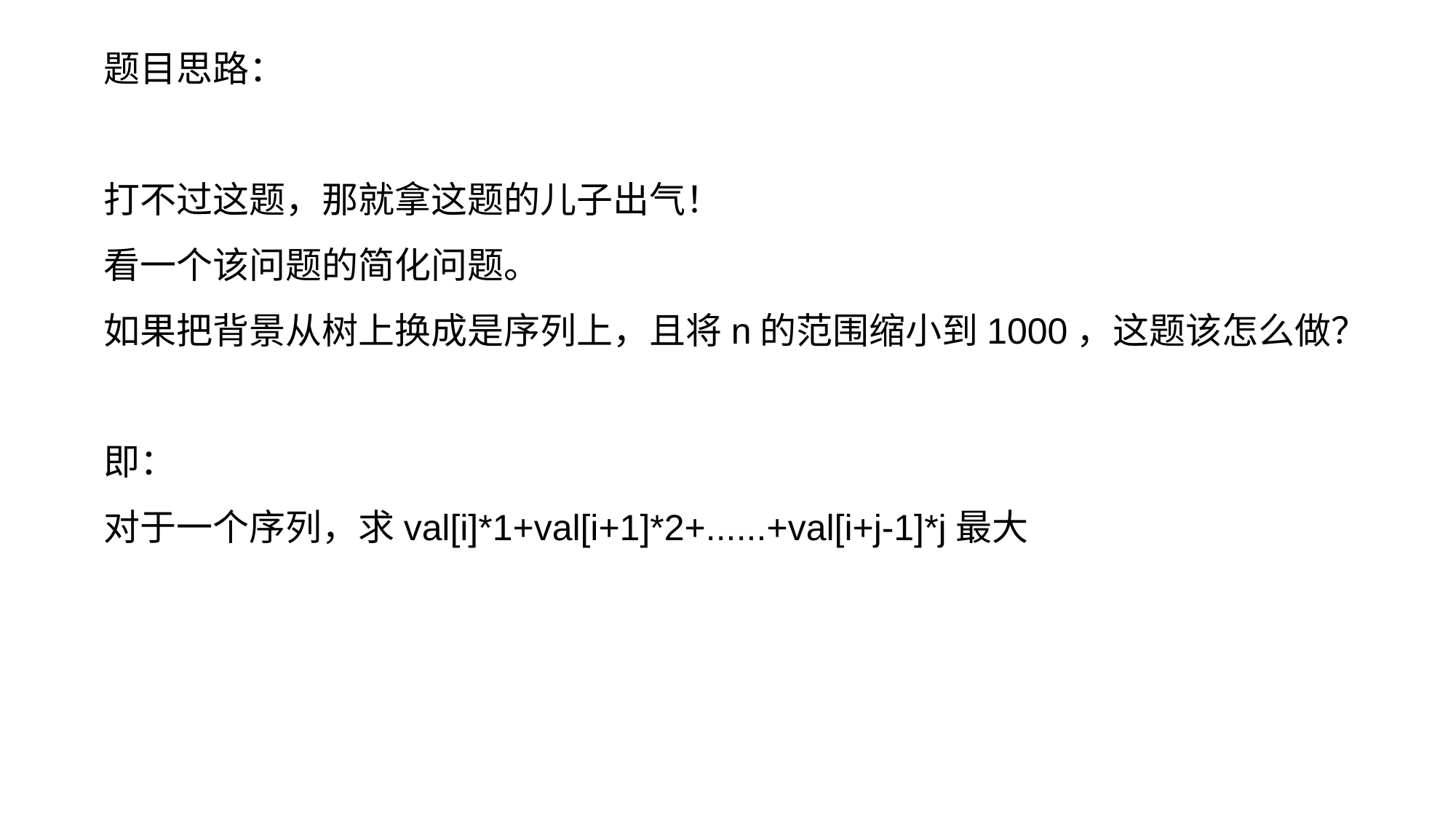

题目思路：

打不过这题，那就拿这题的儿子出气！
看一个该问题的简化问题。
如果把背景从树上换成是序列上，且将n的范围缩小到1000，这题该怎么做？

即：
对于一个序列，求val[i]*1+val[i+1]*2+......+val[i+j-1]*j最大